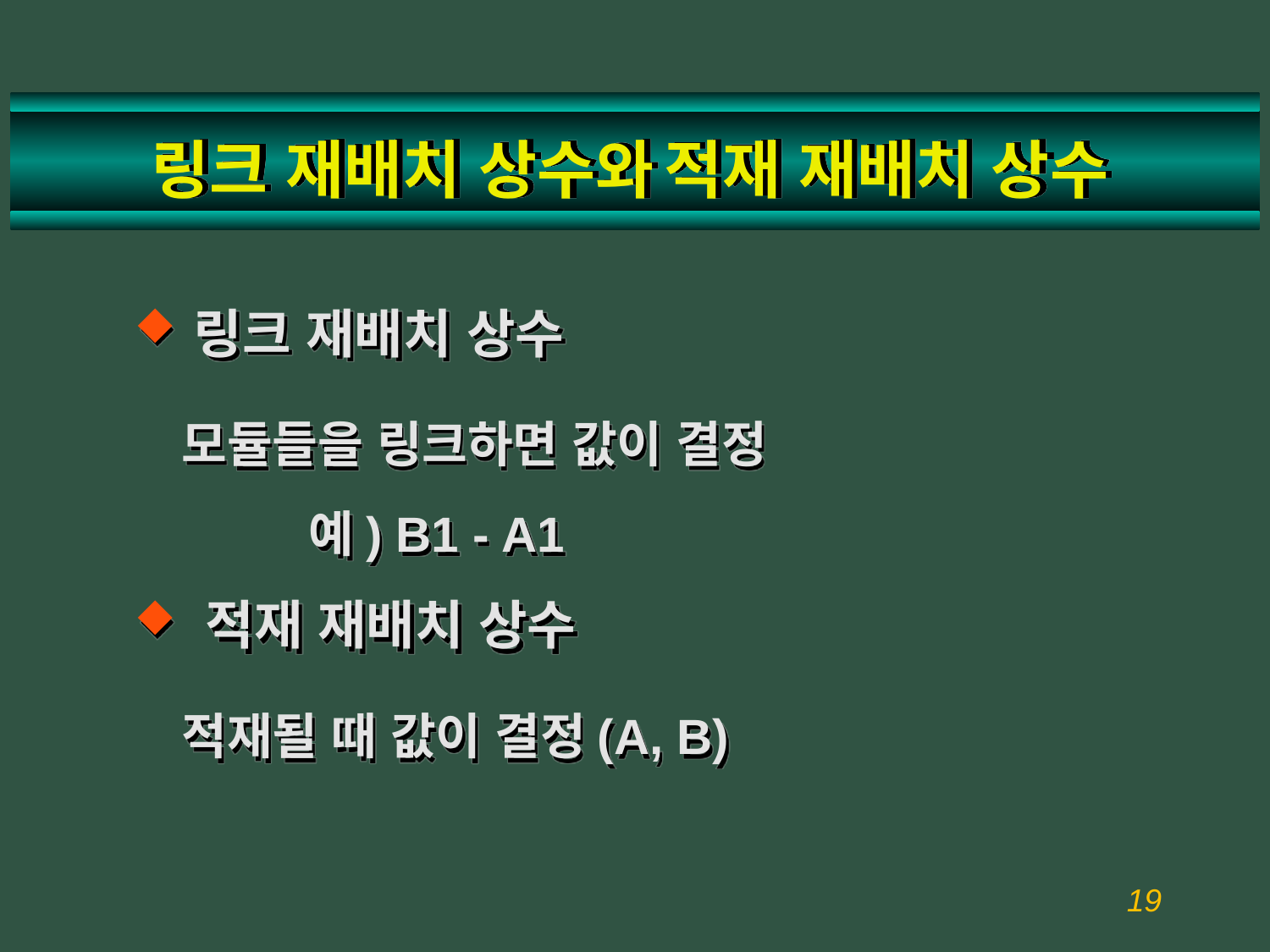

# 링크 재배치 상수와 적재 재배치 상수
링크 재배치 상수
	모듈들을 링크하면 값이 결정
		예) B1 - A1
적재 재배치 상수
	적재될 때 값이 결정(A, B)
19